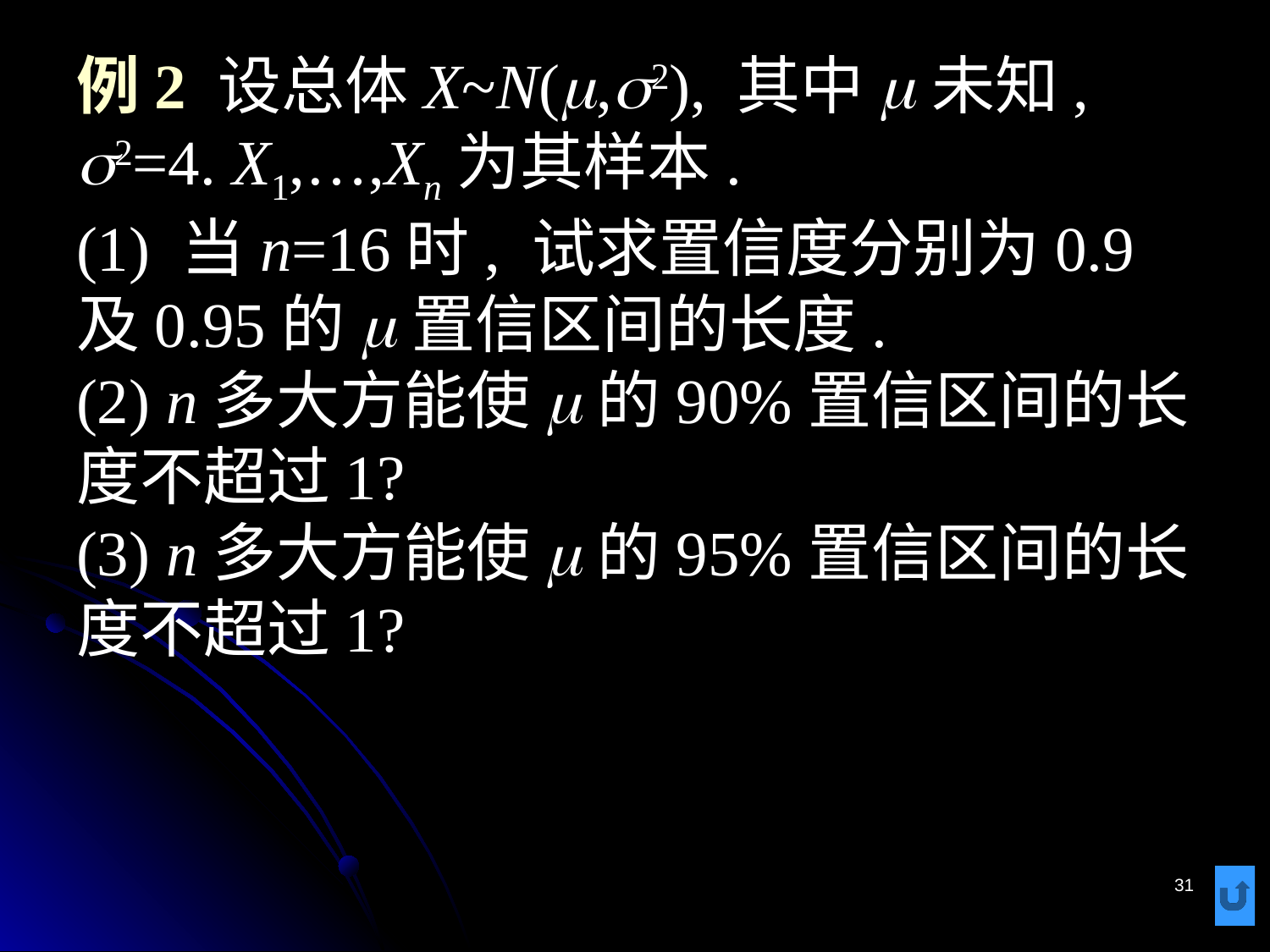

# 例2 设总体X~N(μ,σ2), 其中μ未知, σ2=4. X1,…,Xn为其样本. (1) 当n=16时, 试求置信度分别为0.9及0.95的μ置信区间的长度. (2) n多大方能使μ的90%置信区间的长度不超过1? (3) n多大方能使μ的95%置信区间的长度不超过1?
31